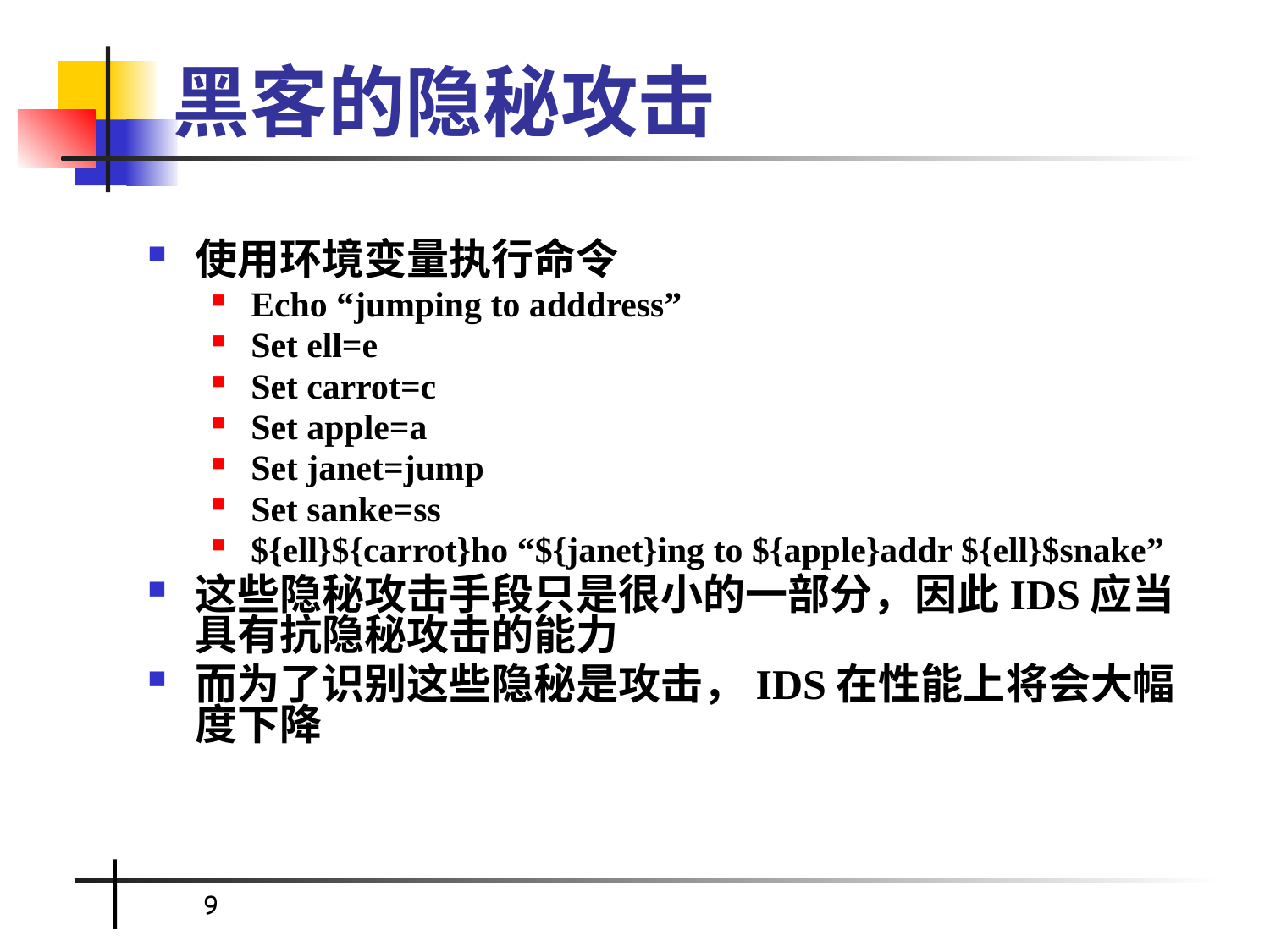

# 黑客的隐秘攻击
使用环境变量执行命令
Echo “jumping to adddress”
Set ell=e
Set carrot=c
Set apple=a
Set janet=jump
Set sanke=ss
${ell}${carrot}ho “${janet}ing to ${apple}addr ${ell}$snake”
这些隐秘攻击手段只是很小的一部分，因此IDS应当具有抗隐秘攻击的能力
而为了识别这些隐秘是攻击，IDS在性能上将会大幅度下降

9